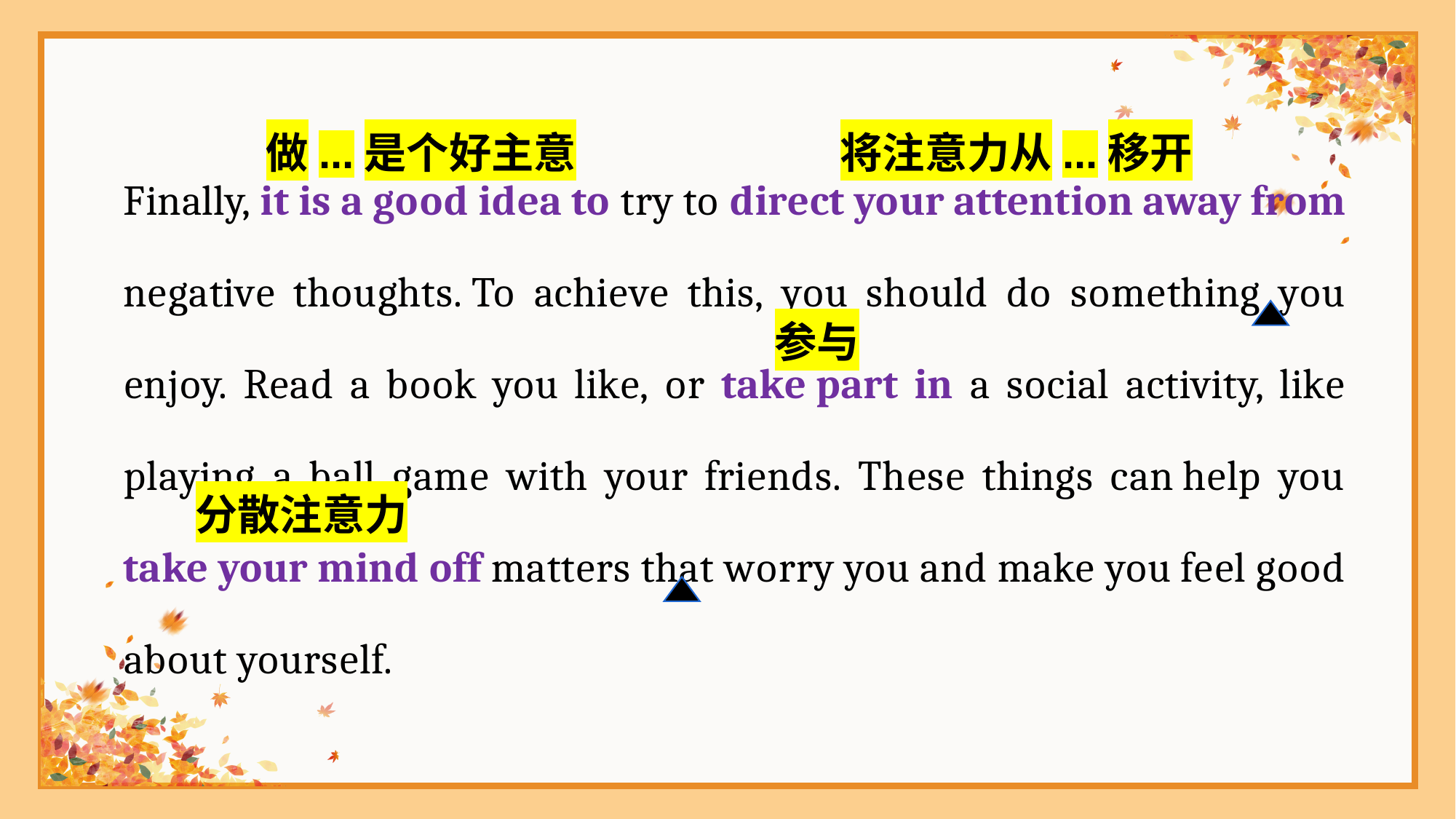

做...是个好主意
将注意力从...移开
Finally, it is a good idea to try to direct your attention away from negative thoughts. To achieve this, you should do something you enjoy. Read a book you like, or take part in a social activity, like playing a ball game with your friends. These things can help you take your mind off matters that worry you and make you feel good about yourself.

参与
分散注意力